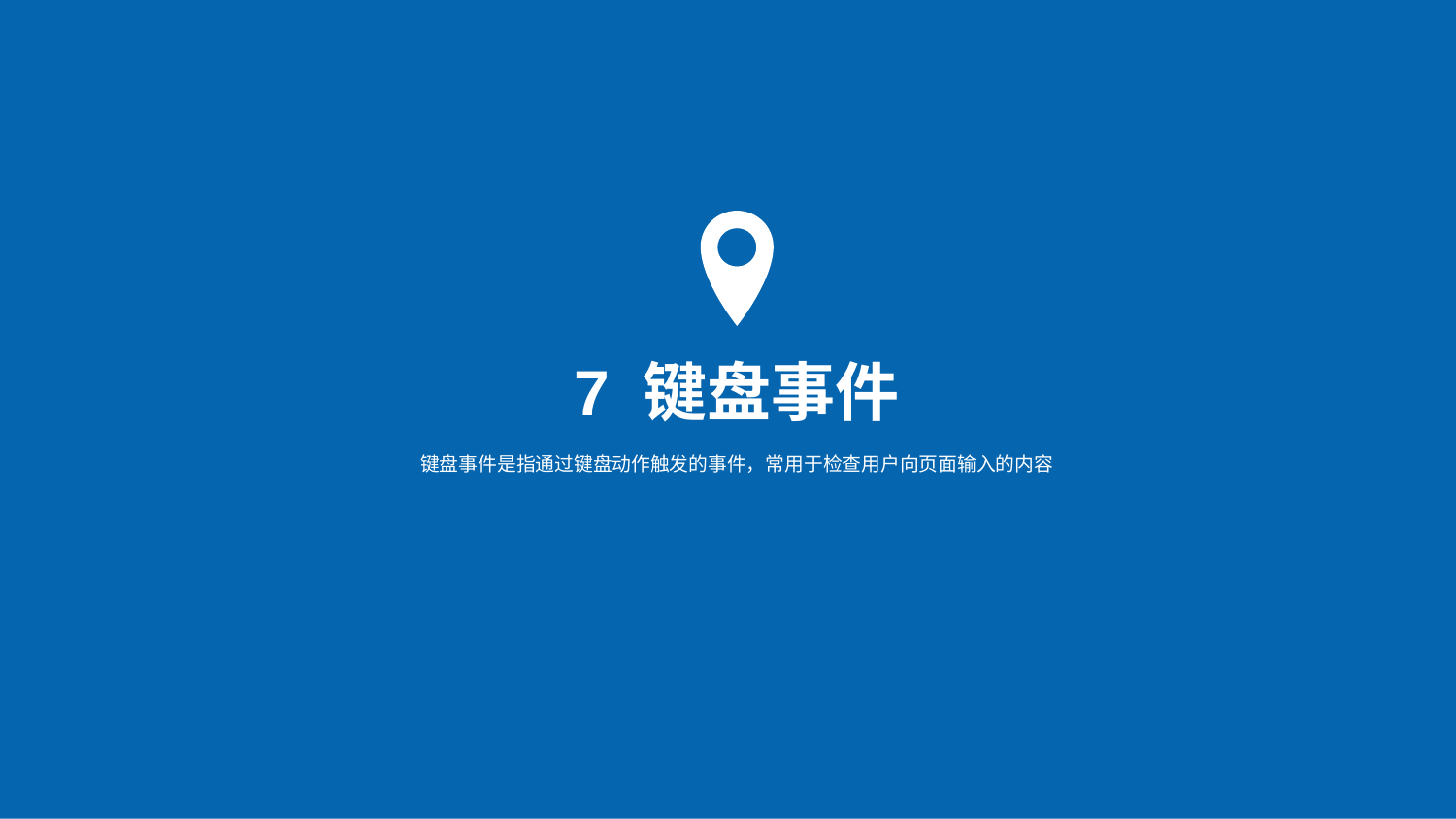

7 键盘事件
键盘事件是指通过键盘动作触发的事件，常用于检查用户向页面输入的内容